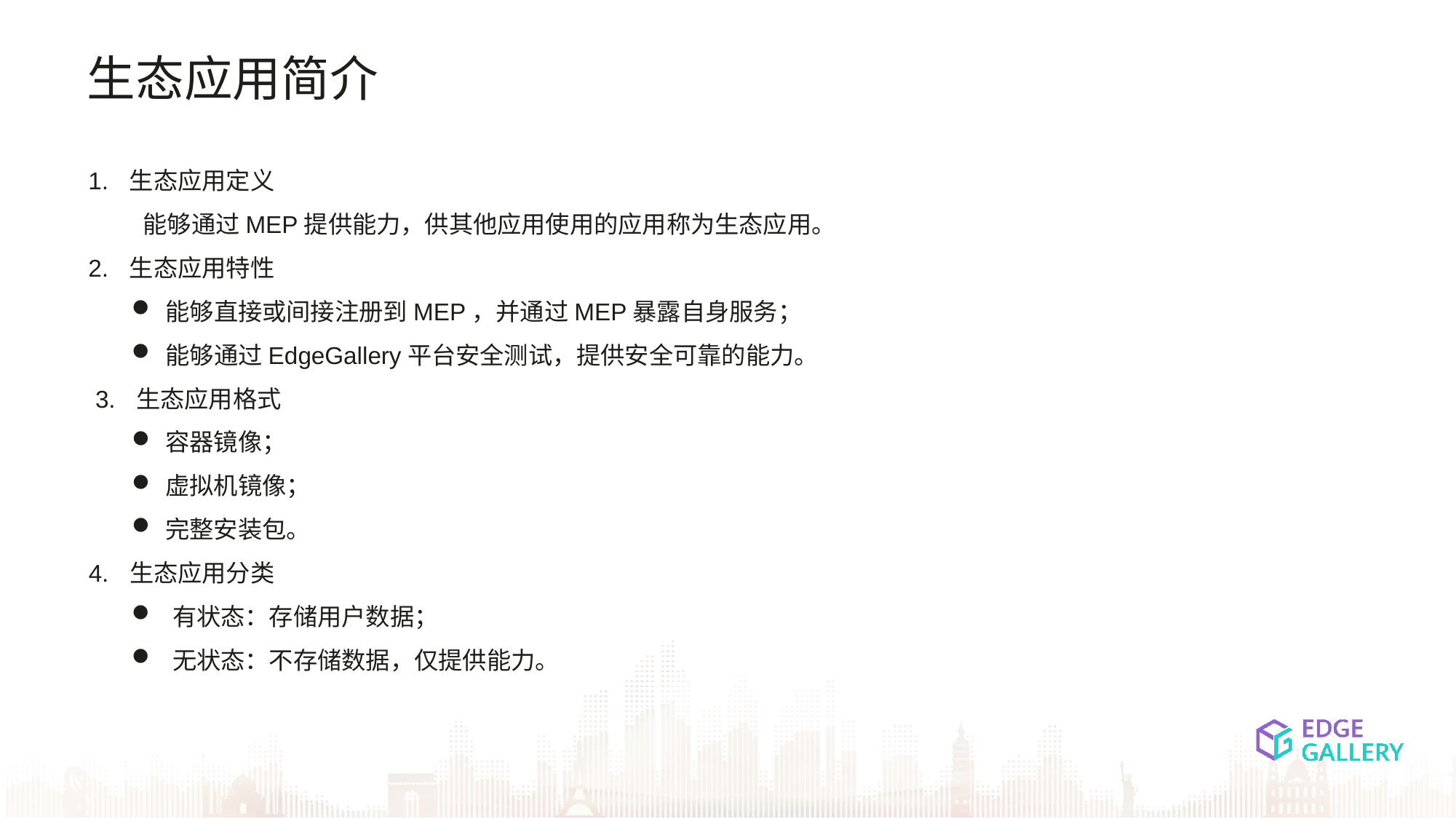

生态应用简介
生态应用定义
能够通过MEP提供能力，供其他应用使用的应用称为生态应用。
生态应用特性
能够直接或间接注册到MEP，并通过MEP暴露自身服务；
能够通过EdgeGallery平台安全测试，提供安全可靠的能力。
生态应用格式
容器镜像；
虚拟机镜像；
完整安装包。
生态应用分类
有状态：存储用户数据；
无状态：不存储数据，仅提供能力。